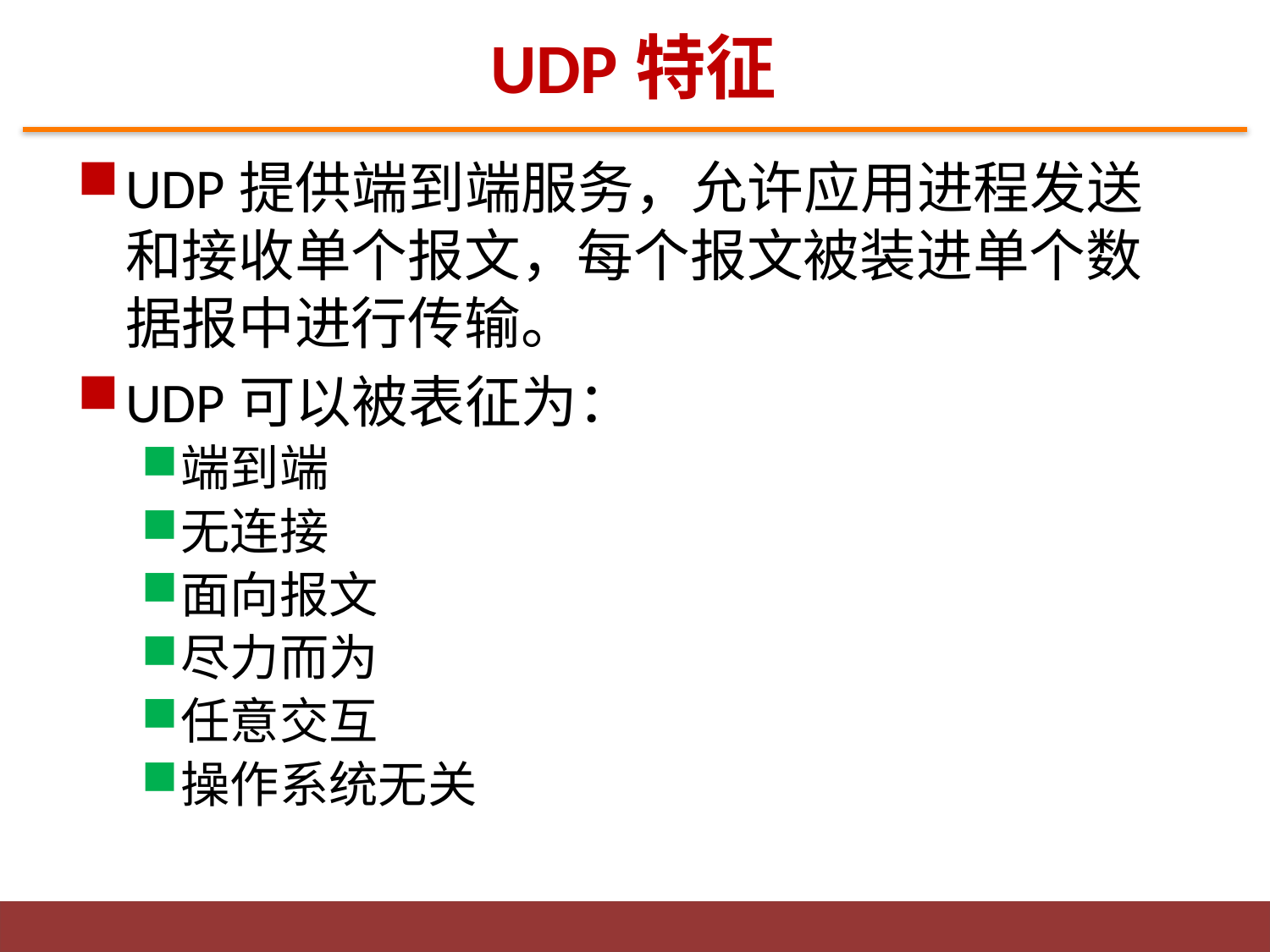

# UDP特征
UDP提供端到端服务，允许应用进程发送和接收单个报文，每个报文被装进单个数据报中进行传输。
UDP可以被表征为：
端到端
无连接
面向报文
尽力而为
任意交互
操作系统无关
3

UDP协议